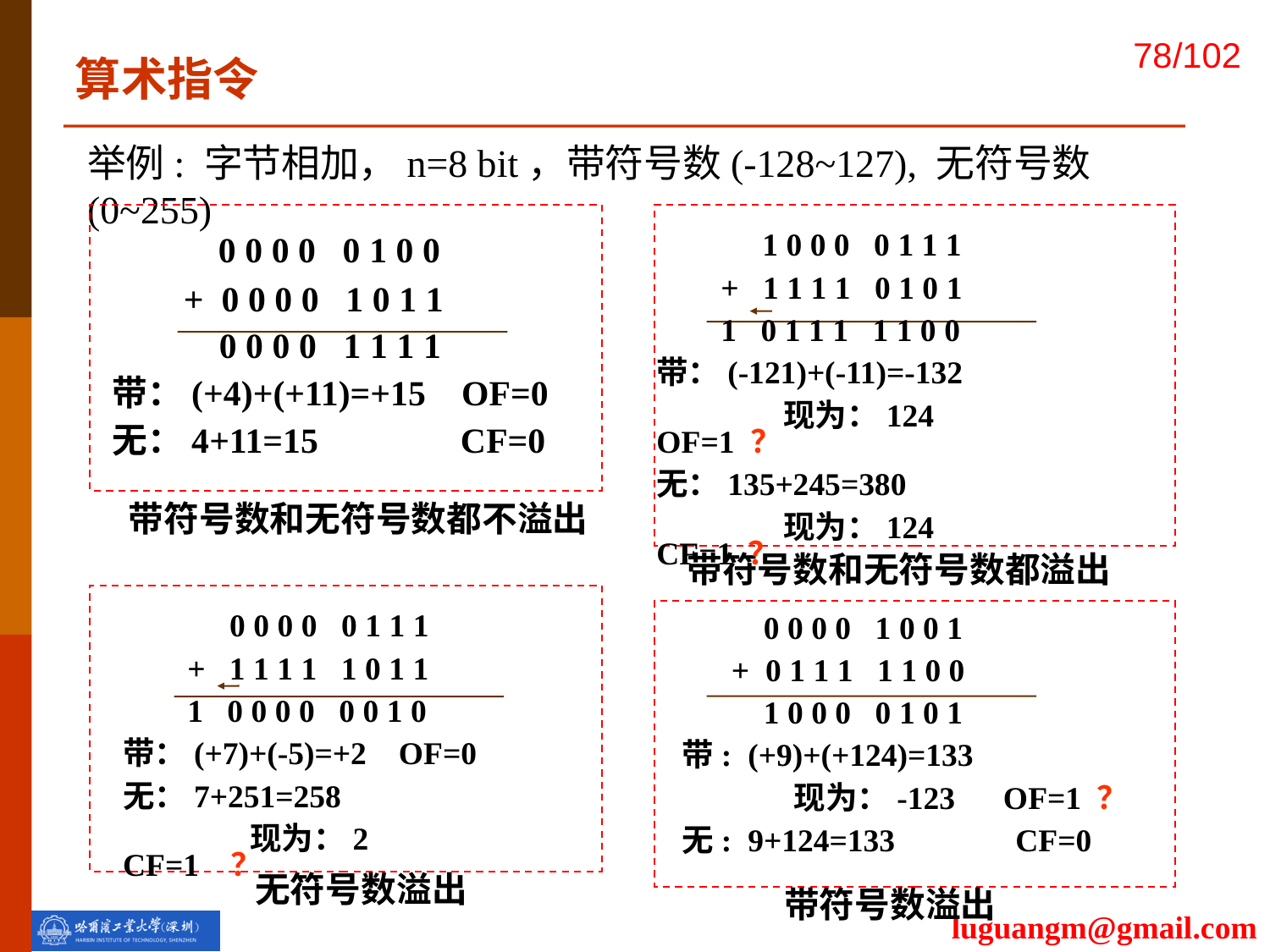

算术指令
举例: 字节相加，n=8 bit，带符号数(-128~127), 无符号数(0~255)

            1 0 0 0   0 1 1 1
        +   1 1 1 1   0 1 0 1
        1   0 1 1 1   1 1 0 0
带：(-121)+(-11)=-132
	现为：124           OF=1 ？
无：135+245=380
	现为：124           CF=1 ？

带符号数和无符号数都溢出

          0 0 0 0   0 1 0 0
        +  0 0 0 0   1 0 1 1
            0 0 0 0   1 1 1 1
带：(+4)+(+11)=+15    OF=0
无：4+11=15                CF=0

带符号数和无符号数都不溢出

            0 0 0 0   0 1 1 1
        +   1 1 1 1   1 0 1 1
        1   0 0 0 0   0 0 1 0
带：(+7)+(-5)=+2    OF=0
无：7+251=258
	现为：2        CF=1   ？

无符号数溢出

            0 0 0 0   1 0 0 1
        +  0 1 1 1   1 1 0 0
            1 0 0 0   0 1 0 1
 带:  (+9)+(+124)=133
	现为：-123      OF=1 ？
 无:  9+124=133               CF=0

带符号数溢出